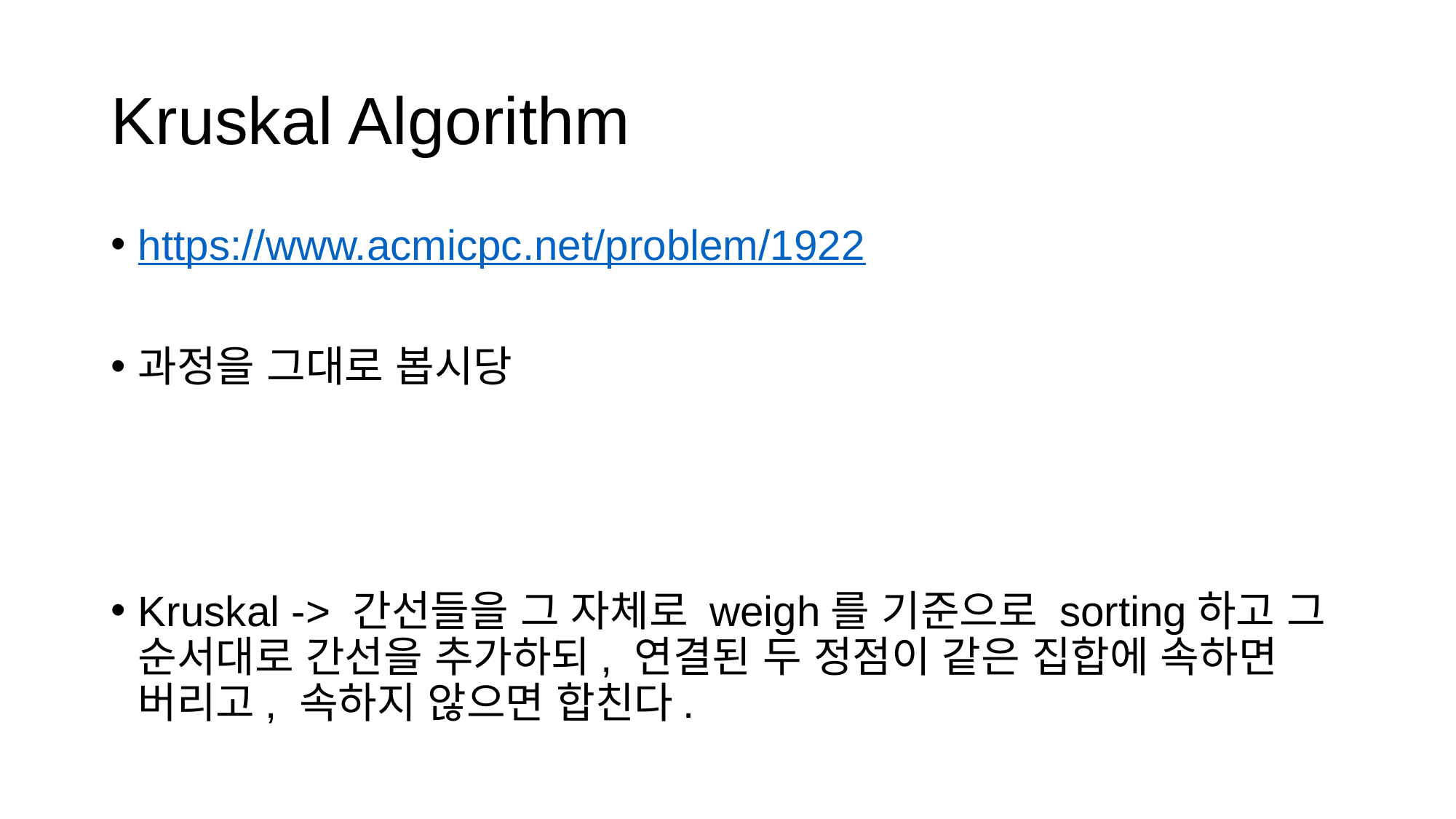

# Kruskal Algorithm
https://www.acmicpc.net/problem/1922

과정을 그대로 봅시당

Kruskal -> 간선들을 그 자체로 weigh를 기준으로 sorting하고 그 순서대로 간선을 추가하되, 연결된 두 정점이 같은 집합에 속하면 버리고, 속하지 않으면 합친다.